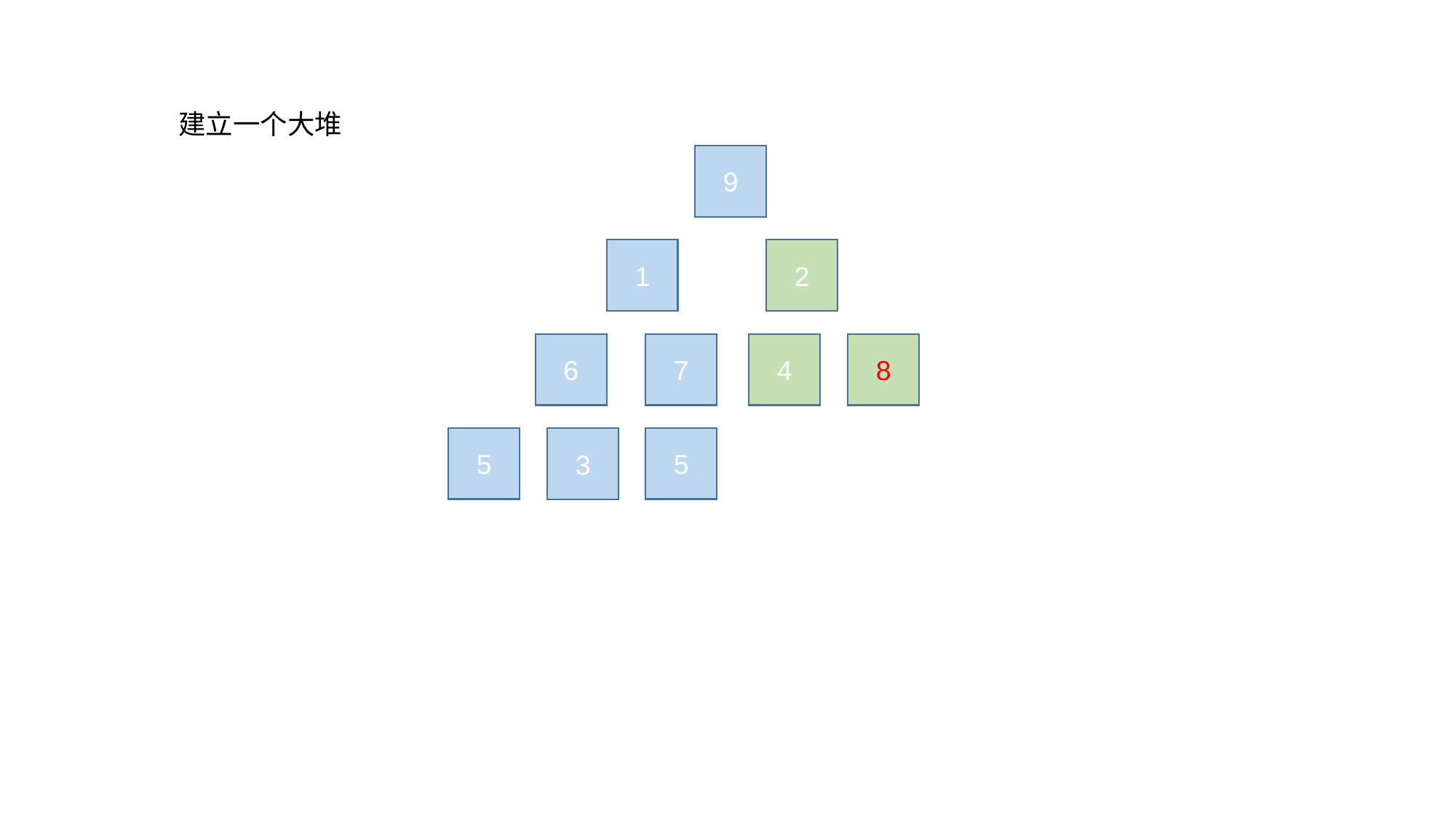

建立一个大堆
9
1
2
6
7
4
8
5
5
3